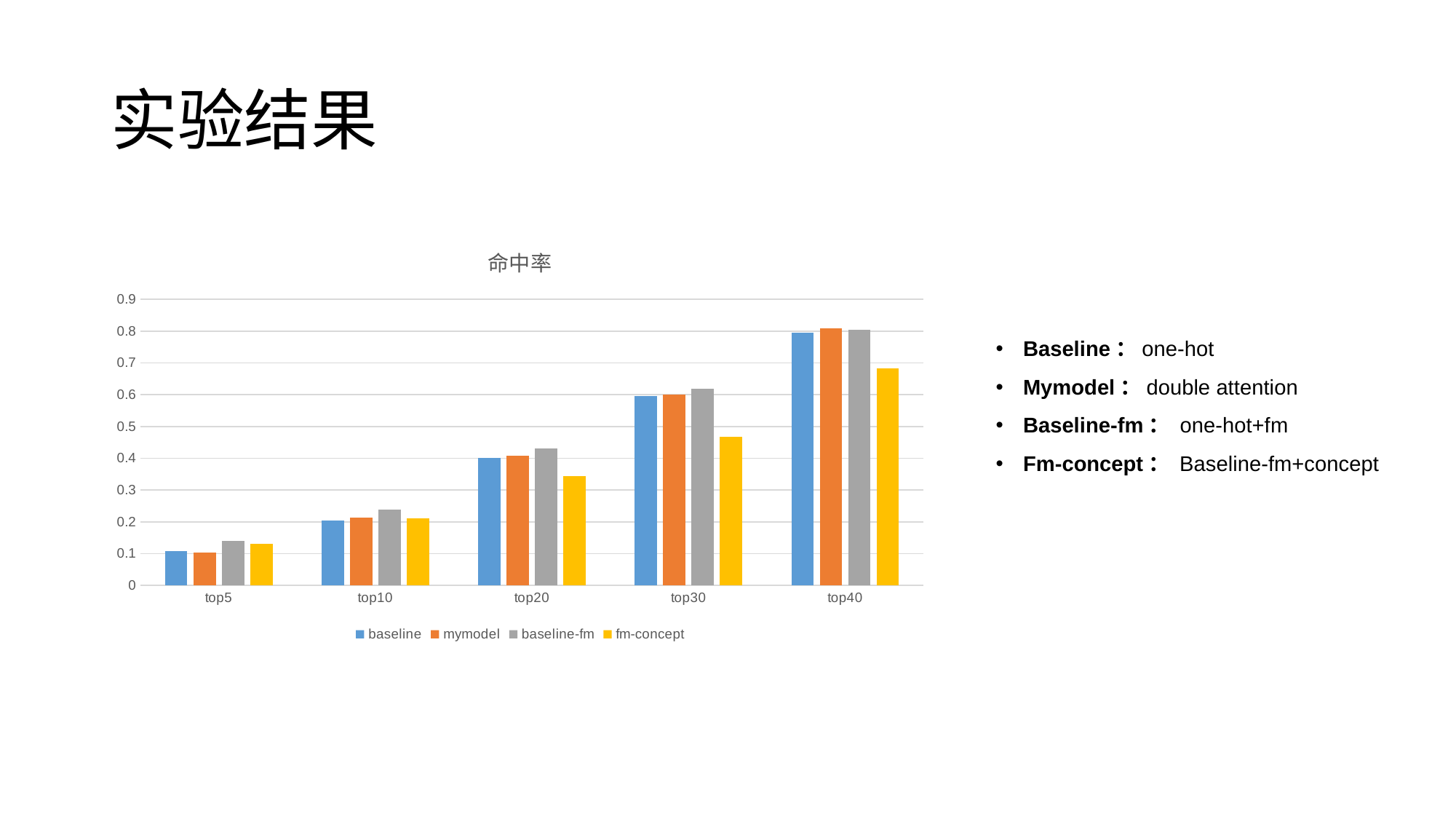

# 实验结果

### Chart: 命中率

| Category | baseline | mymodel | baseline-fm | fm-concept |
|---|---|---|---|---|
| top5 | 0.1078 | 0.1032 | 0.1408 | 0.1316 |
| top10 | 0.2046 | 0.2134 | 0.2378 | 0.211 |
| top20 | 0.402 | 0.4076 | 0.4318 | 0.3436 |
| top30 | 0.5958 | 0.6012 | 0.6196 | 0.4678 |
| top40 | 0.7944 | 0.8076 | 0.805 | 0.6832 |
Baseline：one-hot
Mymodel：double attention
Baseline-fm： one-hot+fm
Fm-concept： Baseline-fm+concept